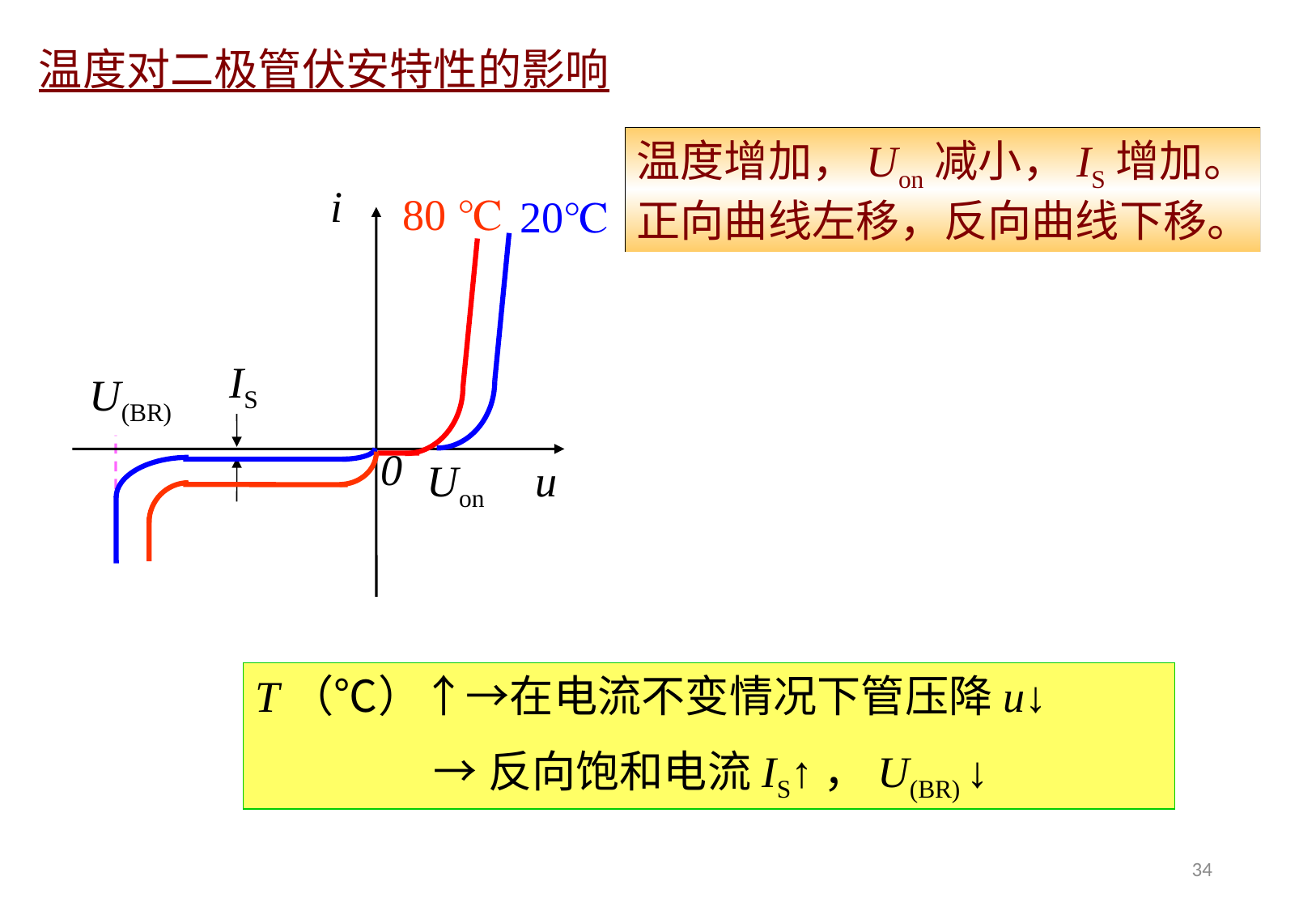

温度对二极管伏安特性的影响
温度增加，Uon减小，IS增加。正向曲线左移，反向曲线下移。
i

U(BR)
Uon
u

80 ℃

20℃

IS

0

T（℃）↑→在电流不变情况下管压降u↓
                  →反向饱和电流IS↑，U(BR) ↓
34